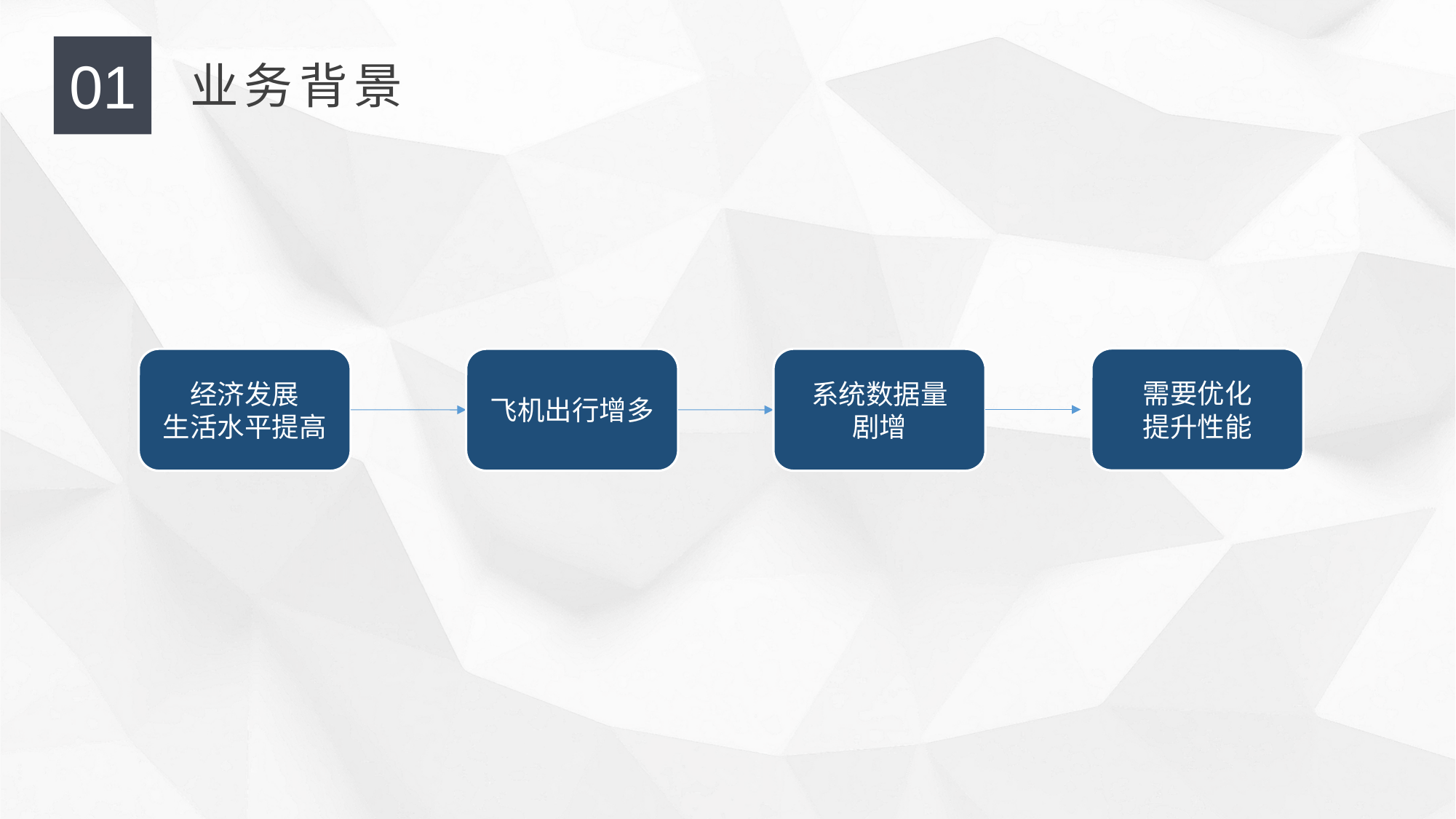

01
业务背景
需要优化
提升性能
经济发展
生活水平提高
飞机出行增多
系统数据量
剧增